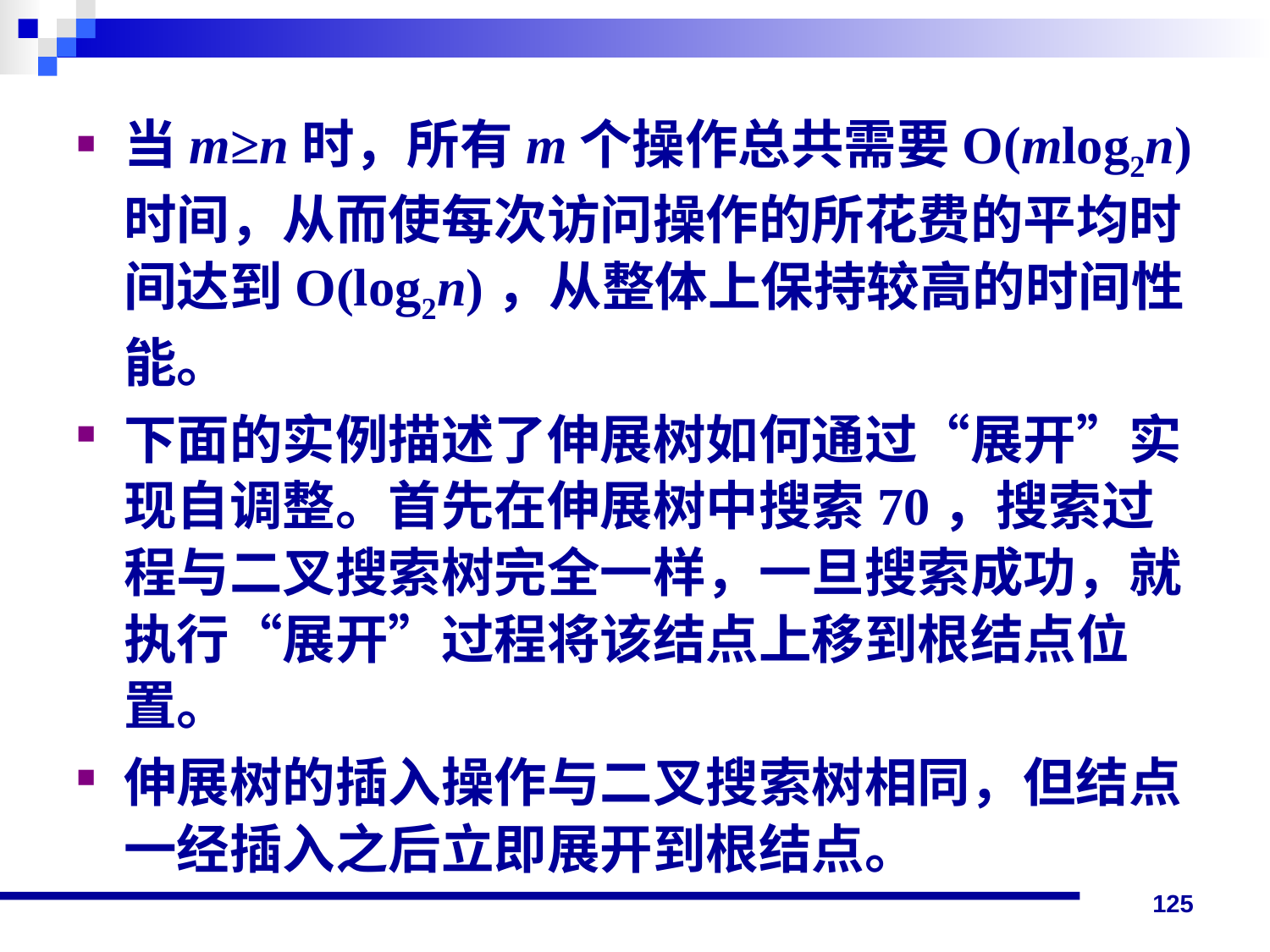

当m≥n时，所有m个操作总共需要O(mlog2n)时间，从而使每次访问操作的所花费的平均时间达到O(log2n)，从整体上保持较高的时间性能。
下面的实例描述了伸展树如何通过“展开”实现自调整。首先在伸展树中搜索70，搜索过程与二叉搜索树完全一样，一旦搜索成功，就执行“展开”过程将该结点上移到根结点位置。
伸展树的插入操作与二叉搜索树相同，但结点一经插入之后立即展开到根结点。
125